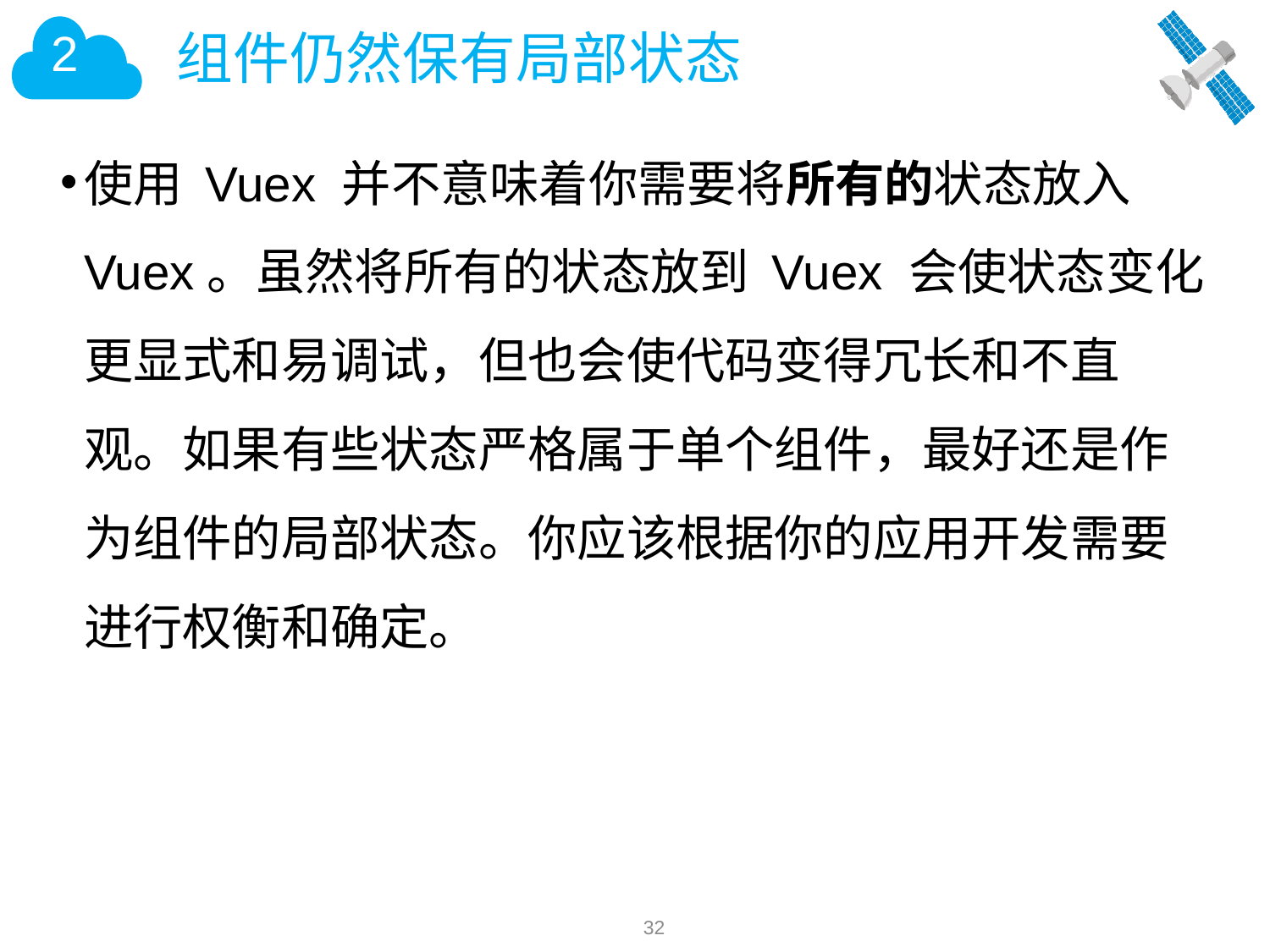

# 组件仍然保有局部状态
使用 Vuex 并不意味着你需要将所有的状态放入 Vuex。虽然将所有的状态放到 Vuex 会使状态变化更显式和易调试，但也会使代码变得冗长和不直观。如果有些状态严格属于单个组件，最好还是作为组件的局部状态。你应该根据你的应用开发需要进行权衡和确定。
32